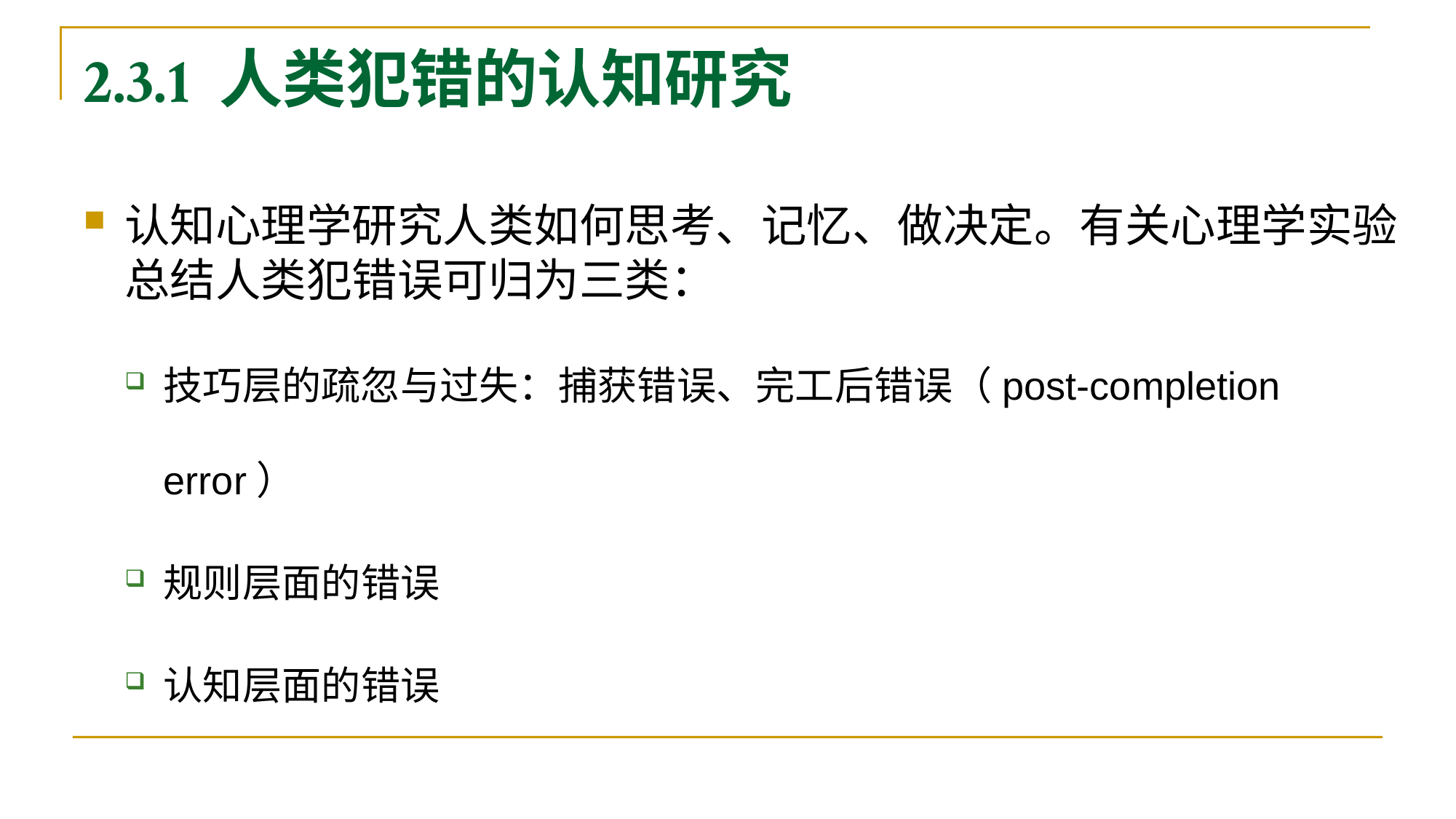

# 2.3.1 人类犯错的认知研究
认知心理学研究人类如何思考、记忆、做决定。有关心理学实验总结人类犯错误可归为三类：
技巧层的疏忽与过失：捕获错误、完工后错误（post-completion error）
规则层面的错误
认知层面的错误